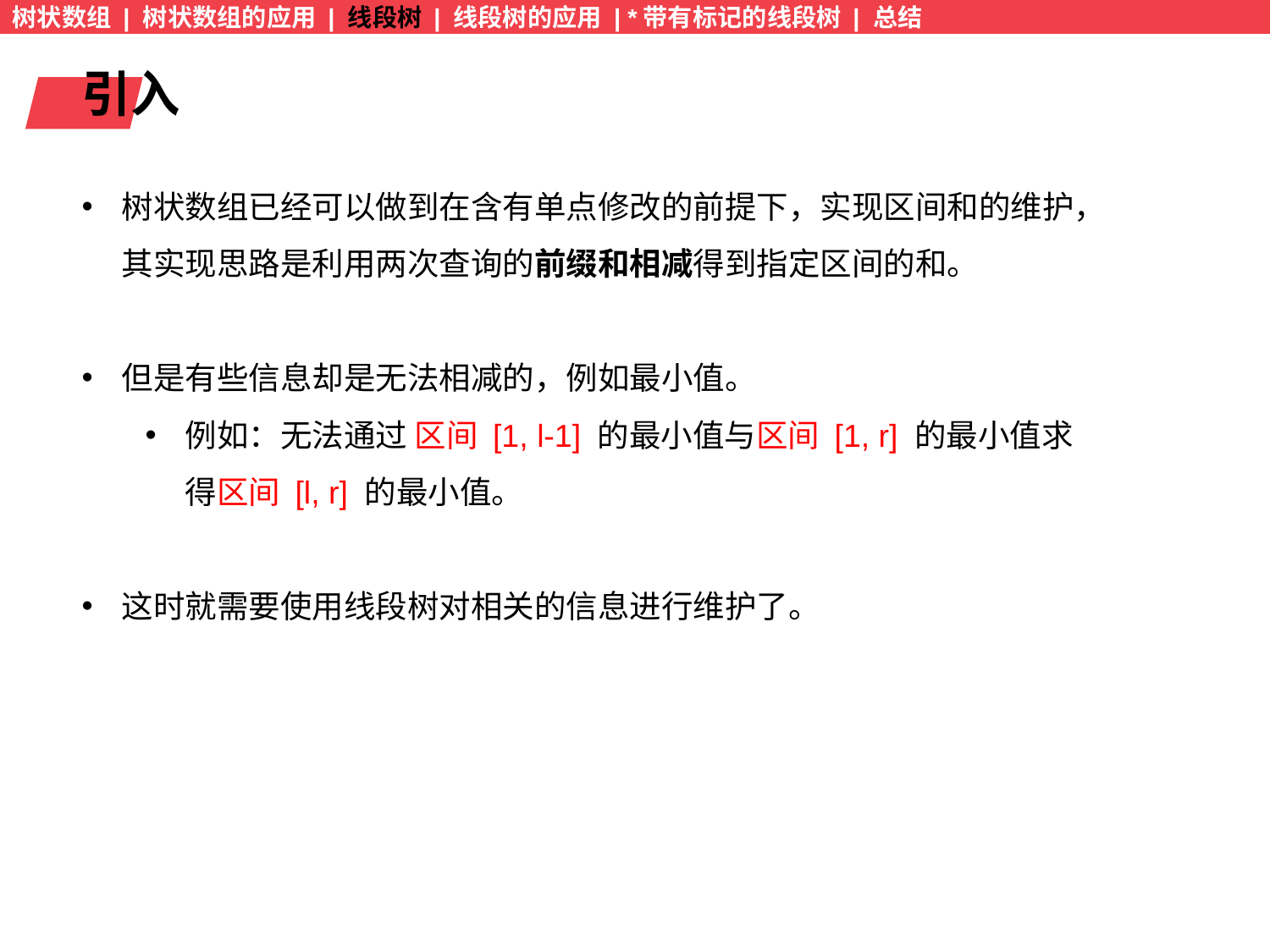

树状数组 | 树状数组的应用 | 线段树 | 线段树的应用 | *带有标记的线段树 | 总结
引入

树状数组已经可以做到在含有单点修改的前提下，实现区间和的维护，其实现思路是利用两次查询的前缀和相减得到指定区间的和。

但是有些信息却是无法相减的，例如最小值。
例如：无法通过 区间 [1, l-1] 的最小值与区间 [1, r] 的最小值求得区间 [l, r] 的最小值。

这时就需要使用线段树对相关的信息进行维护了。

25